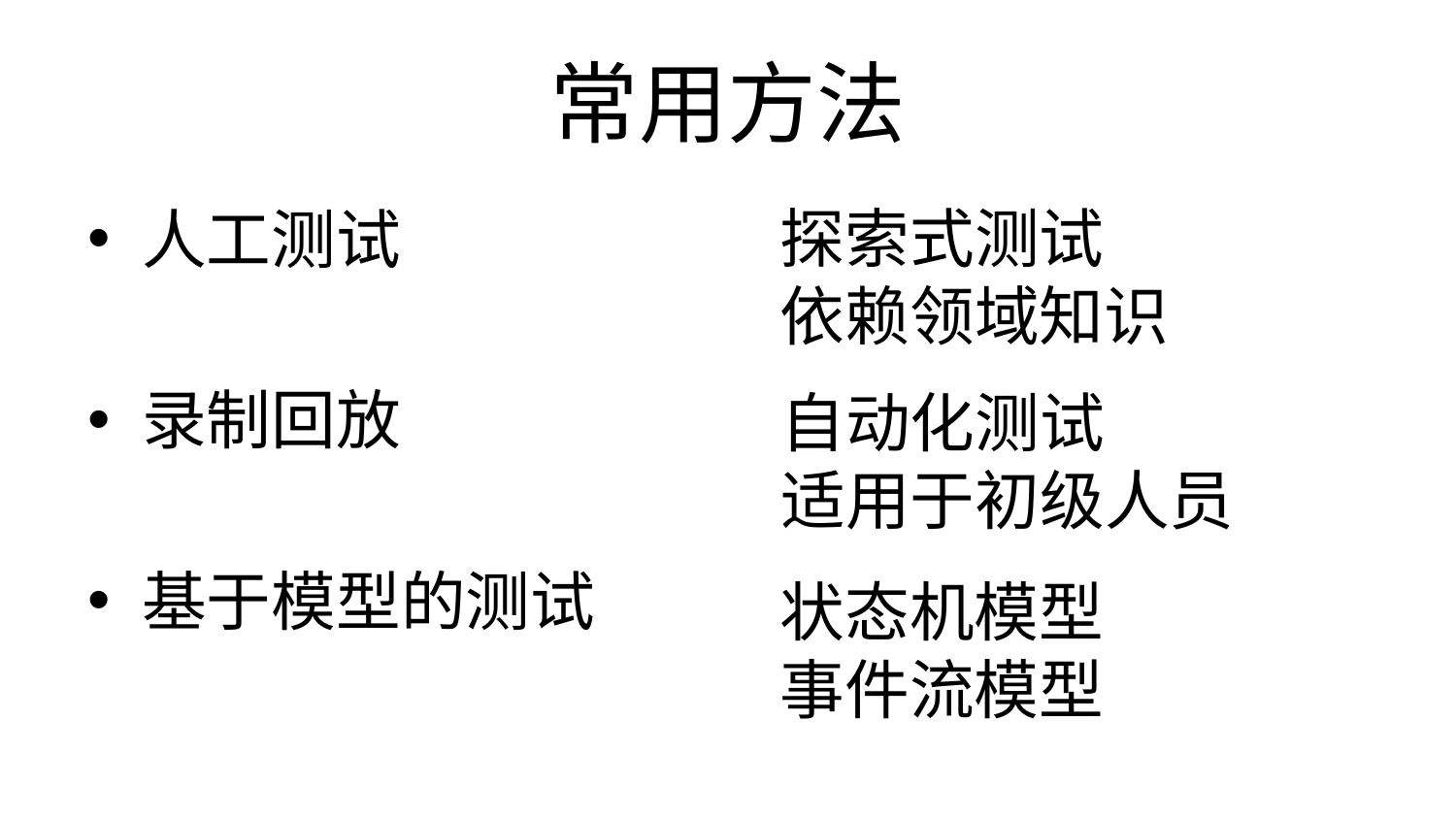

# 常用方法
探索式测试
依赖领域知识
人工测试

录制回放

基于模型的测试
自动化测试
适用于初级人员
状态机模型
事件流模型